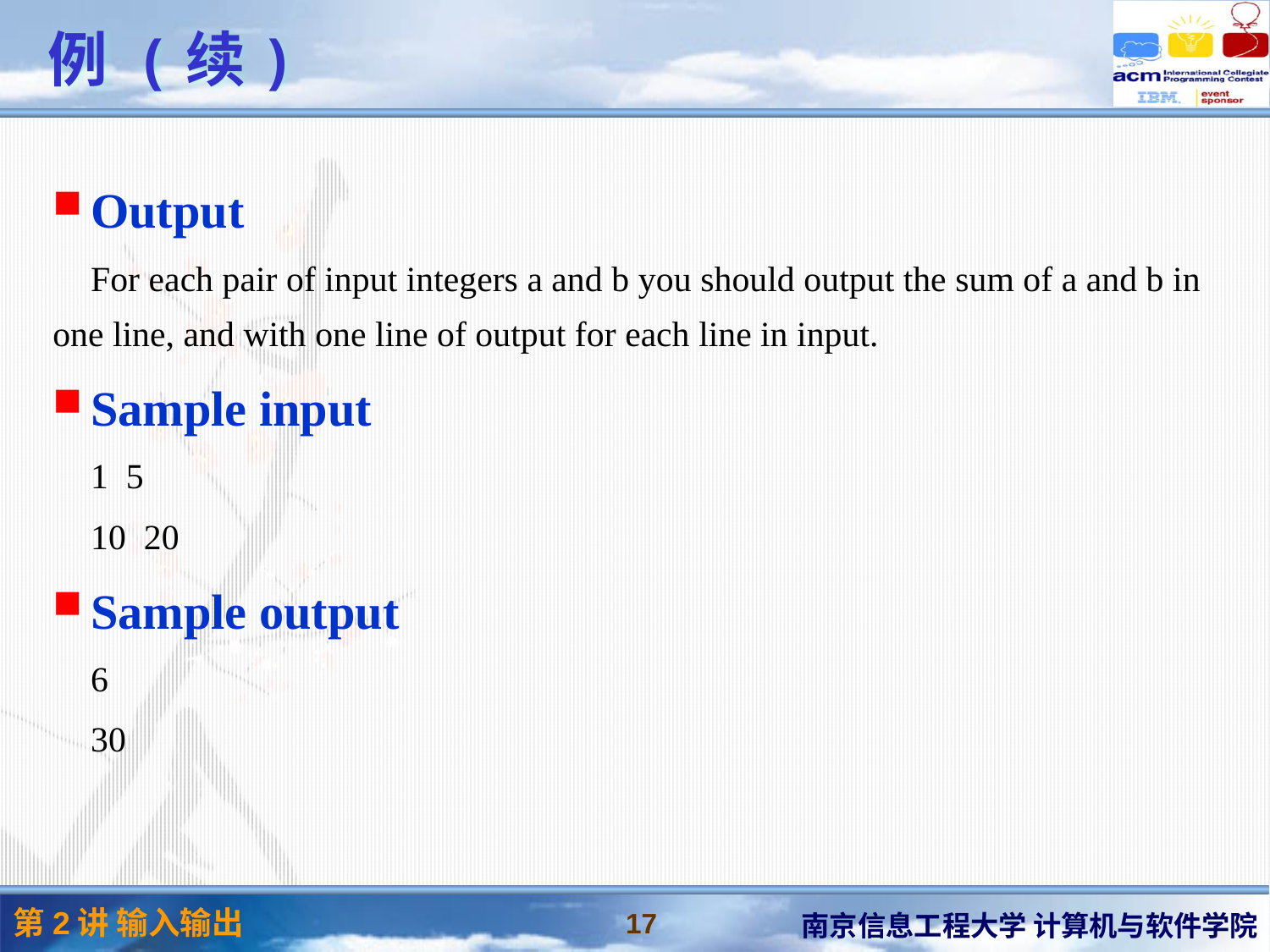

# 例 (续)
Output
For each pair of input integers a and b you should output the sum of a and b in one line, and with one line of output for each line in input.
Sample input
1  5
10  20
Sample output
6
30